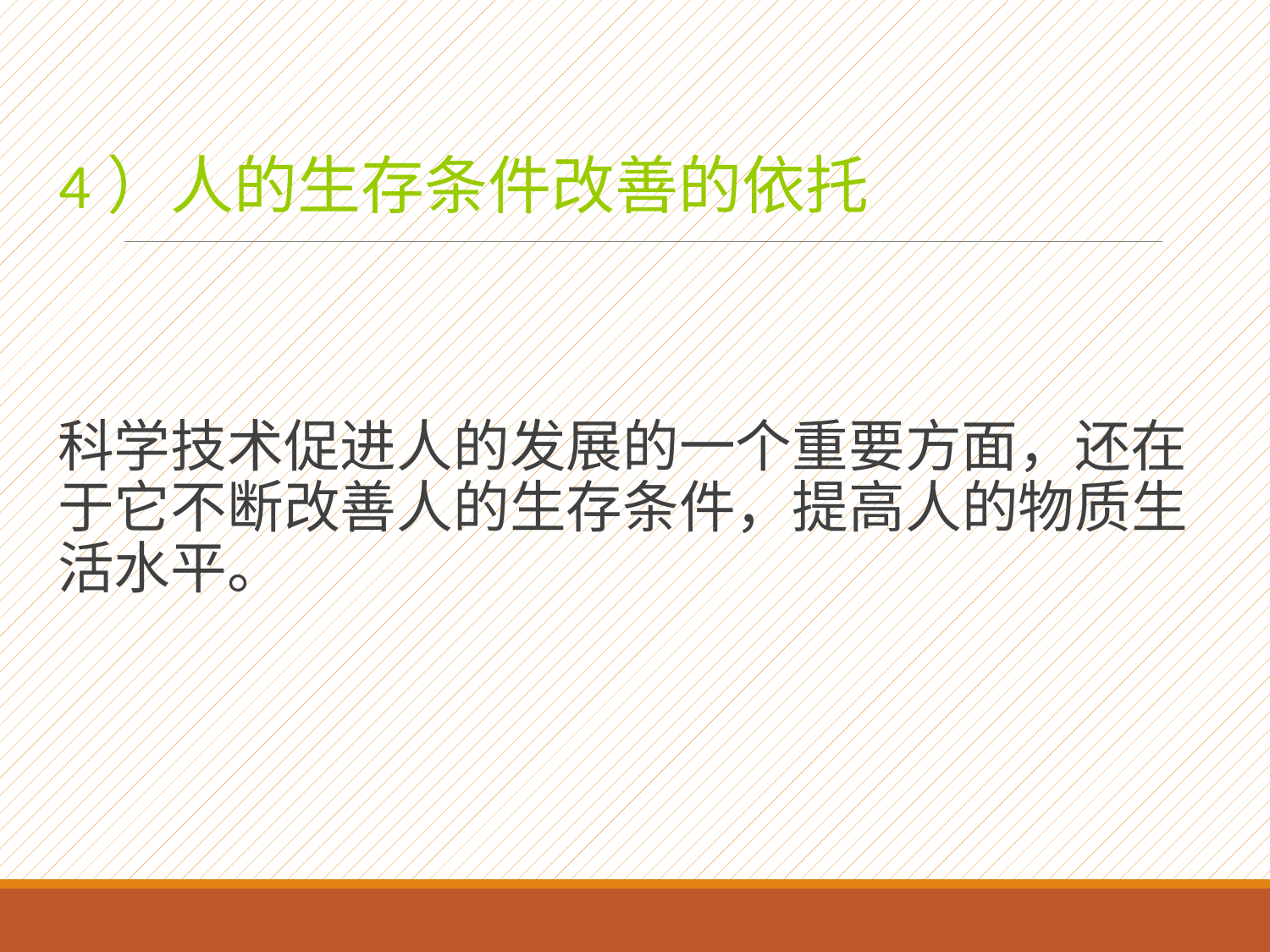

4）人的生存条件改善的依托

科学技术促进人的发展的一个重要方面，还在于它不断改善人的生存条件，提高人的物质生活水平。